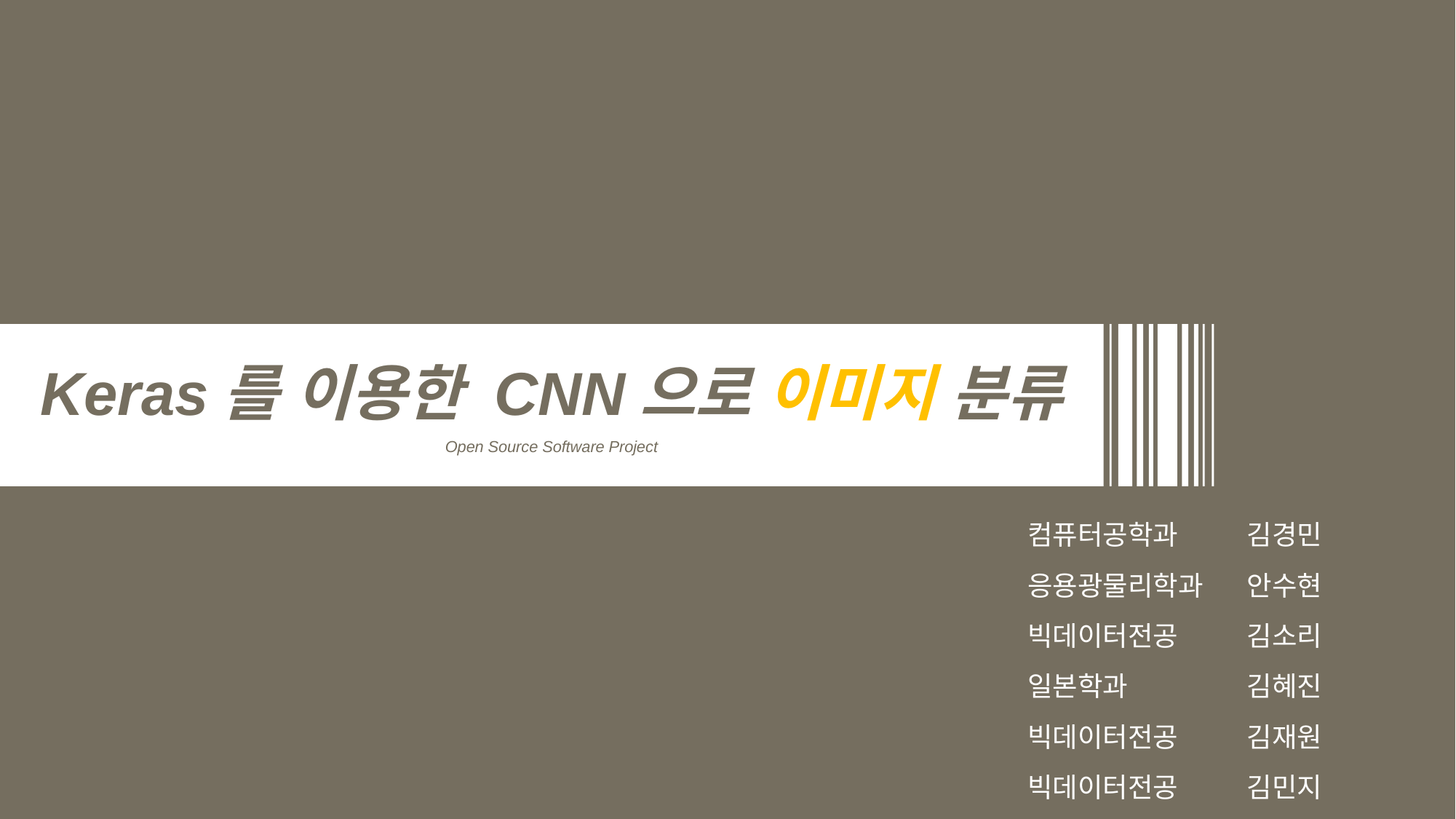

Keras를 이용한 CNN으로 이미지 분류
Open Source Software Project

| 컴퓨터공학과 | 김경민 |
| --- | --- |
| 응용광물리학과 | 안수현 |
| 빅데이터전공 | 김소리 |
| 일본학과 | 김혜진 |
| 빅데이터전공 | 김재원 |
| 빅데이터전공 | 김민지 |